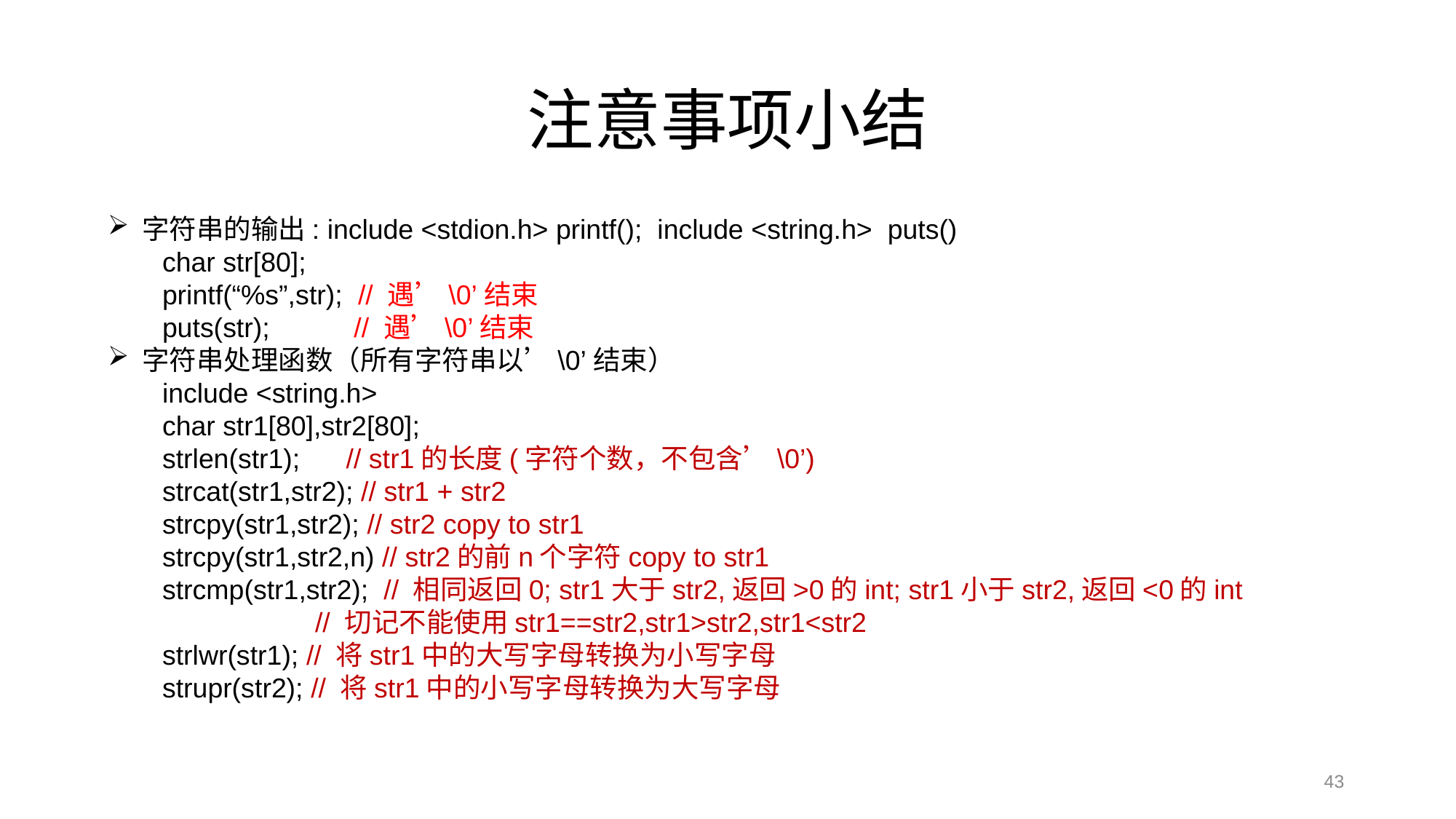

# 注意事项小结
字符串的输出: include <stdion.h> printf();  include <string.h>  puts()
char str[80];
printf(“%s”,str);  // 遇’\0’结束
puts(str);           // 遇’\0’结束
字符串处理函数（所有字符串以’\0’结束）
include <string.h>
char str1[80],str2[80];
strlen(str1);      // str1的长度(字符个数，不包含’\0’)
strcat(str1,str2); // str1 + str2
strcpy(str1,str2); // str2 copy to str1
strcpy(str1,str2,n) // str2的前n个字符copy to str1
strcmp(str1,str2);  // 相同返回0; str1大于str2,返回>0的int; str1小于str2,返回<0的int
                    // 切记不能使用str1==str2,str1>str2,str1<str2
strlwr(str1); // 将str1中的大写字母转换为小写字母
strupr(str2); // 将str1中的小写字母转换为大写字母

43